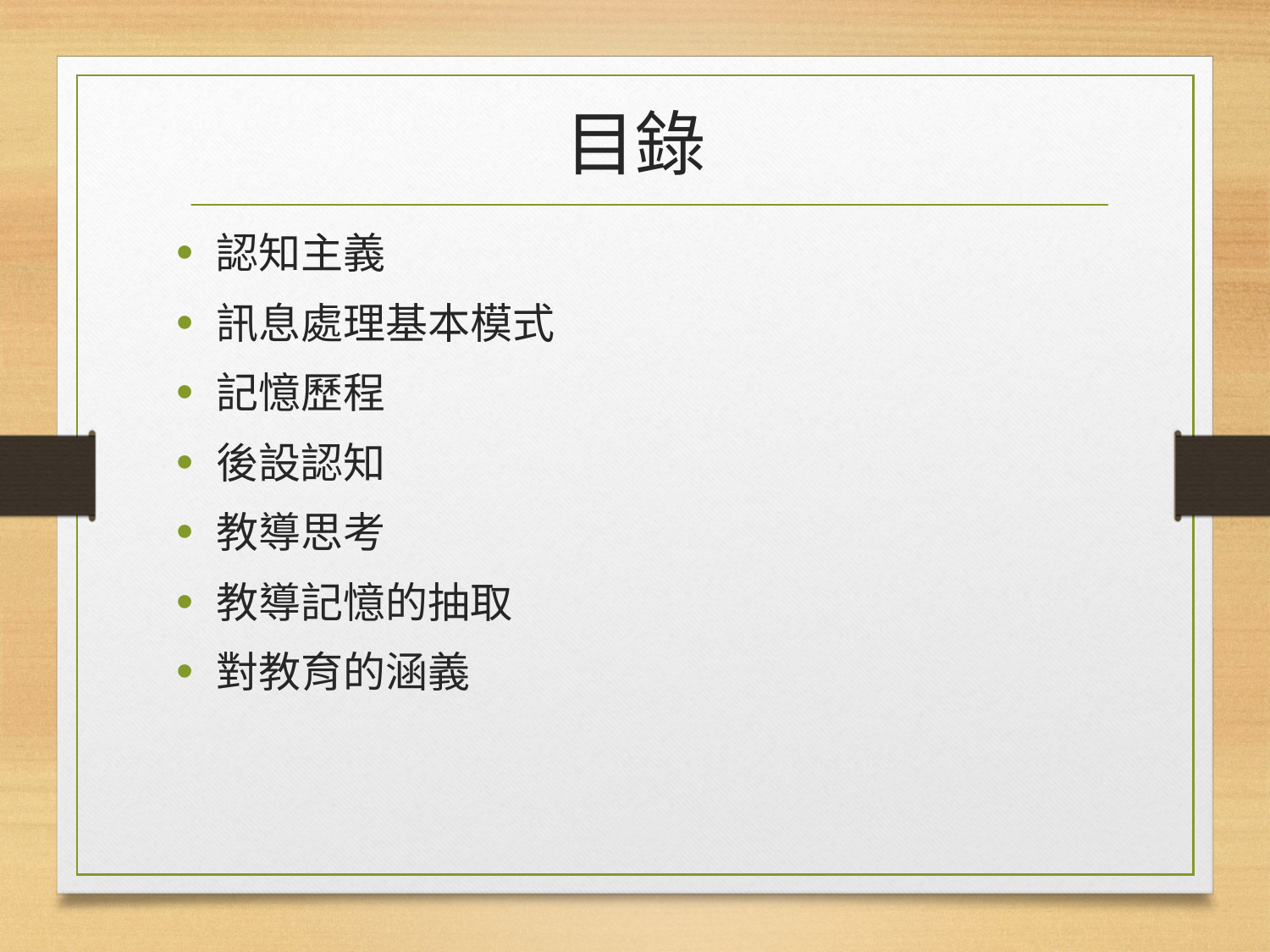

# 目錄
認知主義
訊息處理基本模式
記憶歷程
後設認知
教導思考
教導記憶的抽取
對教育的涵義